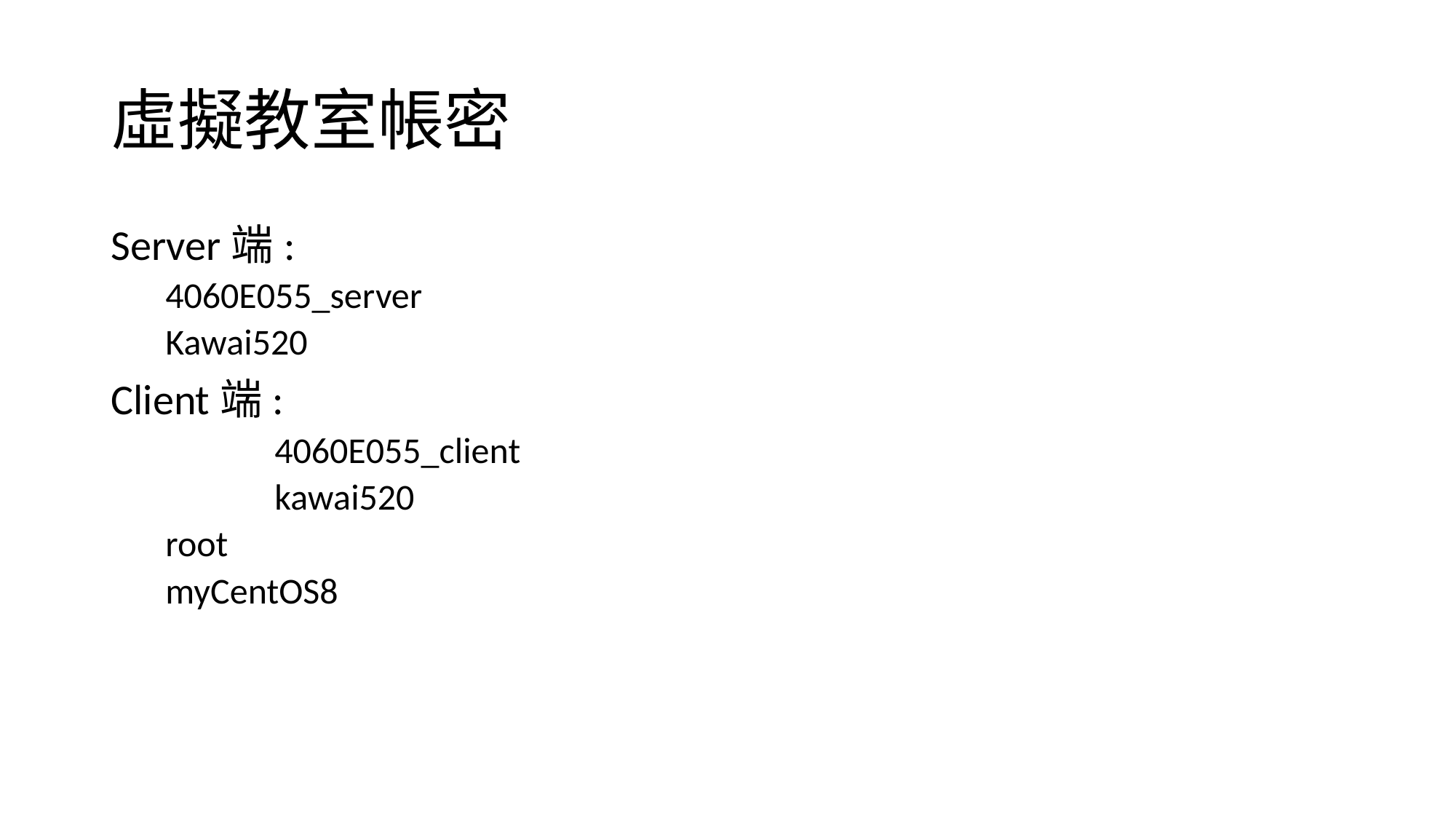

# 虛擬教室帳密
Server端:
4060E055_server
Kawai520
Client端:
	4060E055_client
	kawai520
root
myCentOS8